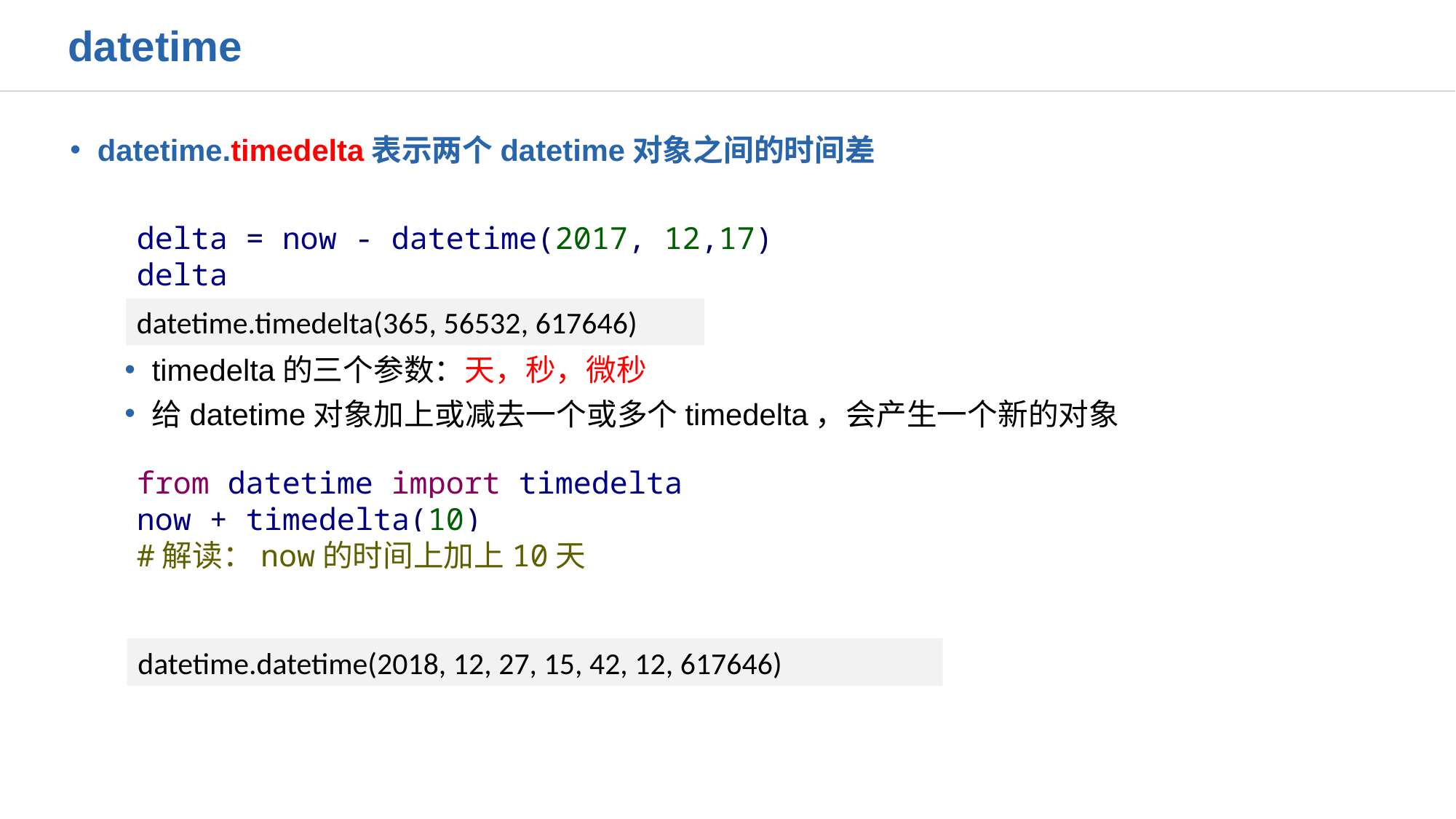

datetime
datetime.timedelta表示两个datetime对象之间的时间差

timedelta的三个参数：天，秒，微秒
给datetime对象加上或减去一个或多个timedelta，会产生一个新的对象

delta = now - datetime(2017, 12,17)
delta
datetime.timedelta(365, 56532, 617646)
from datetime import timedelta
now + timedelta(10)
#解读：now的时间上加上10天
datetime.datetime(2018, 12, 27, 15, 42, 12, 617646)